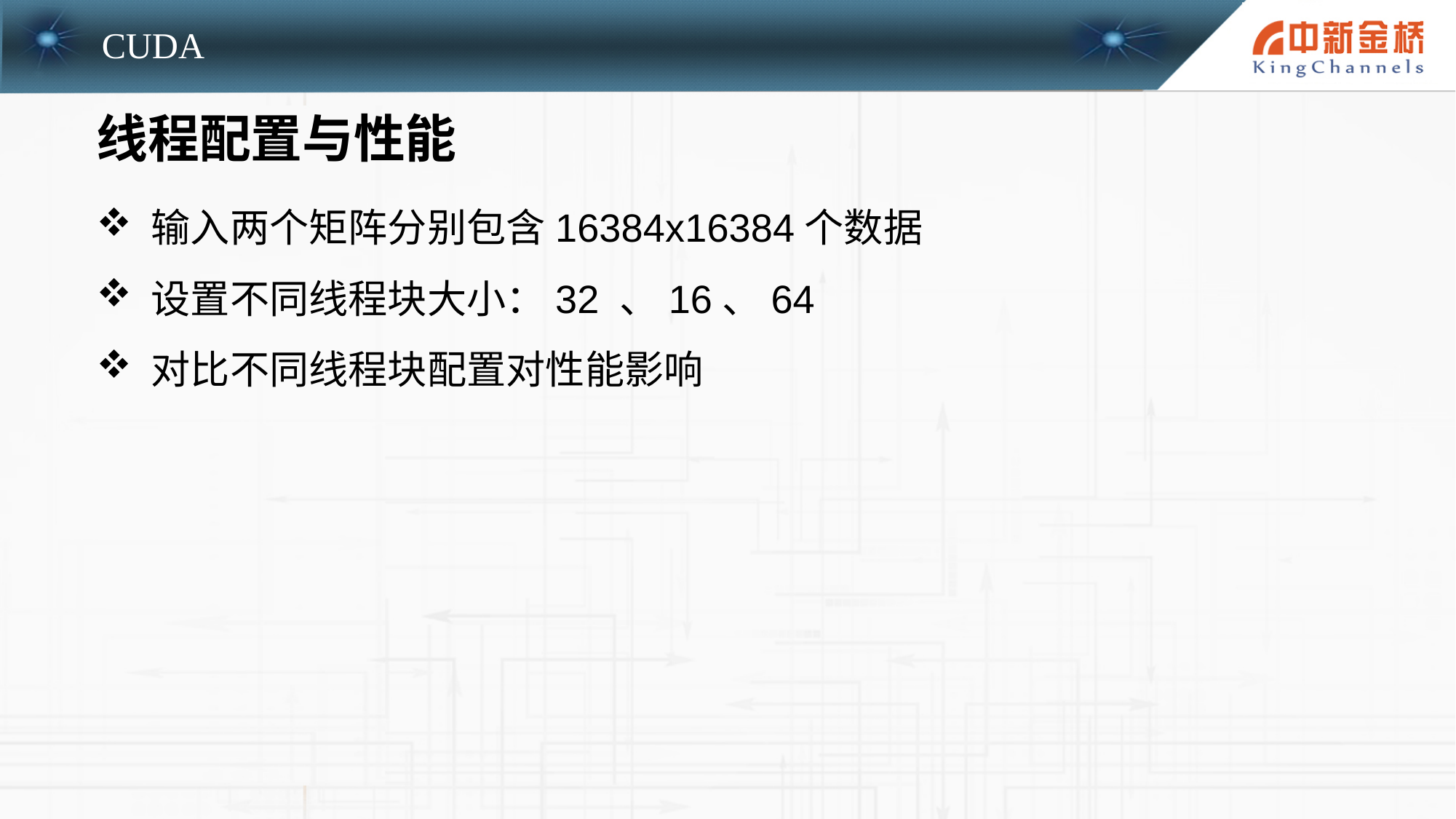

线程配置与性能
输入两个矩阵分别包含16384x16384个数据
设置不同线程块大小：32 、16、64
对比不同线程块配置对性能影响